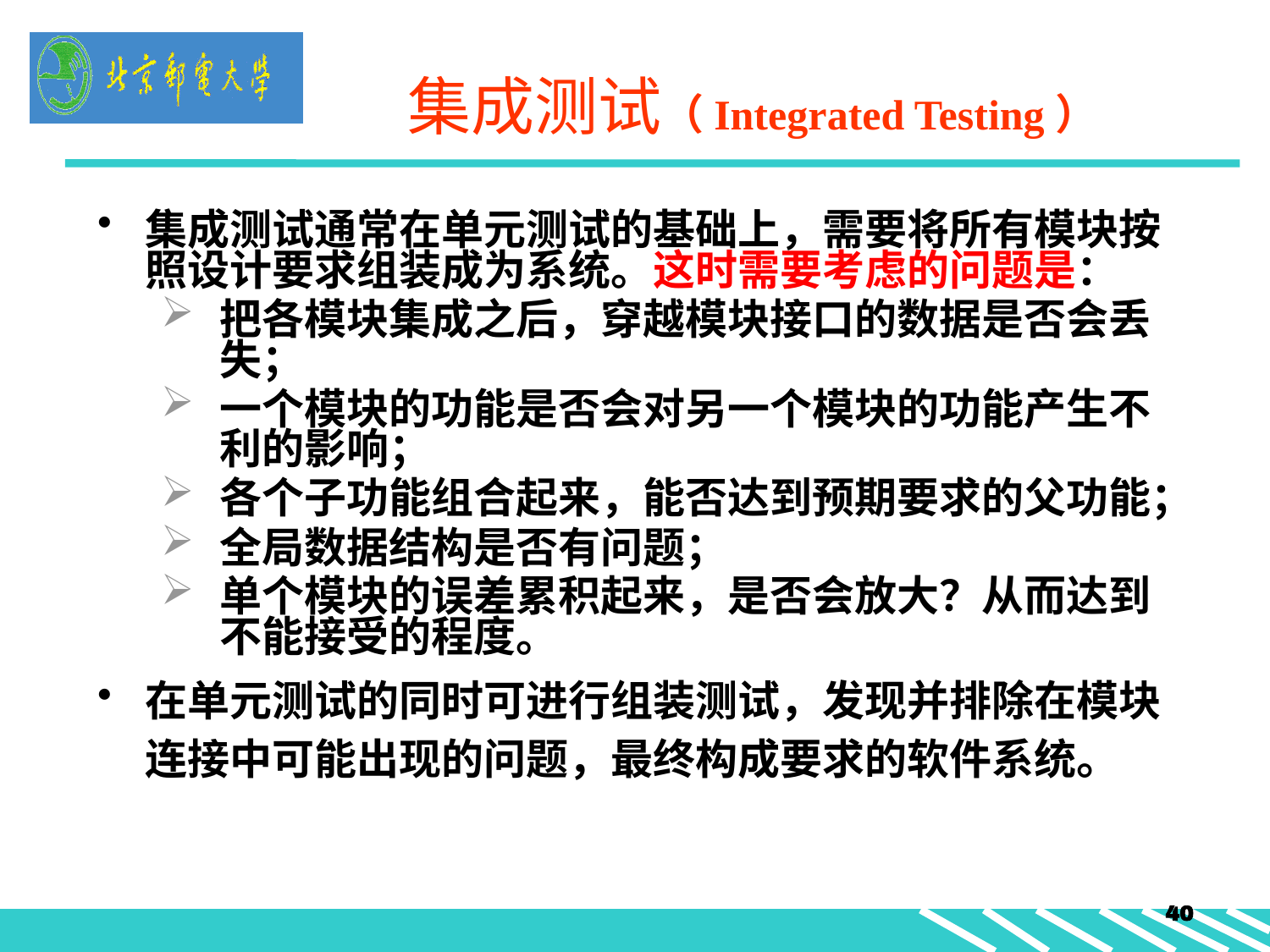

# 集成测试（Integrated Testing）
集成测试通常在单元测试的基础上，需要将所有模块按照设计要求组装成为系统。这时需要考虑的问题是：
把各模块集成之后，穿越模块接口的数据是否会丢失；
一个模块的功能是否会对另一个模块的功能产生不利的影响；
各个子功能组合起来，能否达到预期要求的父功能；
全局数据结构是否有问题；
单个模块的误差累积起来，是否会放大？从而达到不能接受的程度。
在单元测试的同时可进行组装测试，发现并排除在模块连接中可能出现的问题，最终构成要求的软件系统。

40